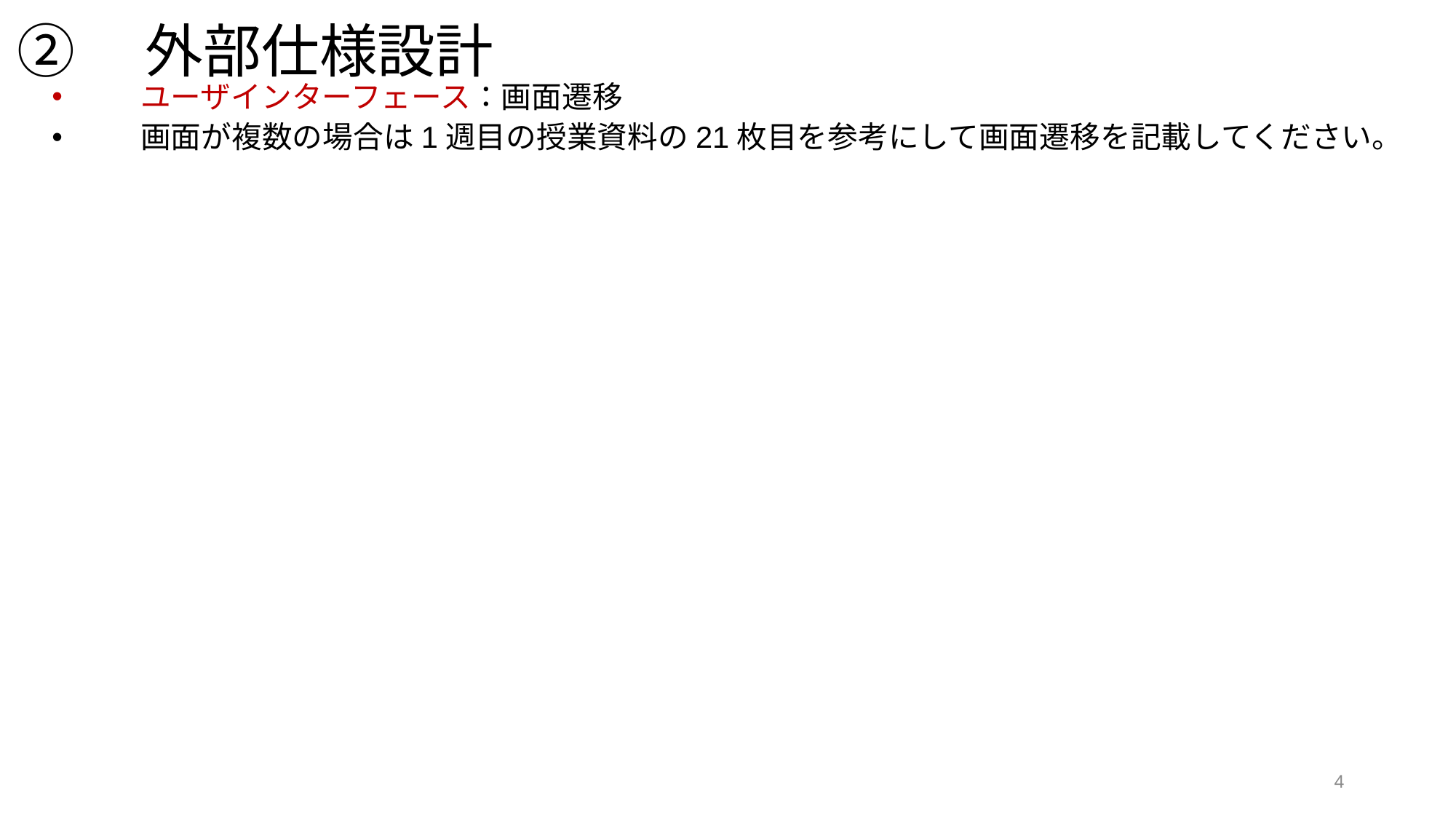

# ②　外部仕様設計
ユーザインターフェース：画面遷移
画面が複数の場合は1週目の授業資料の21枚目を参考にして画面遷移を記載してください。
4